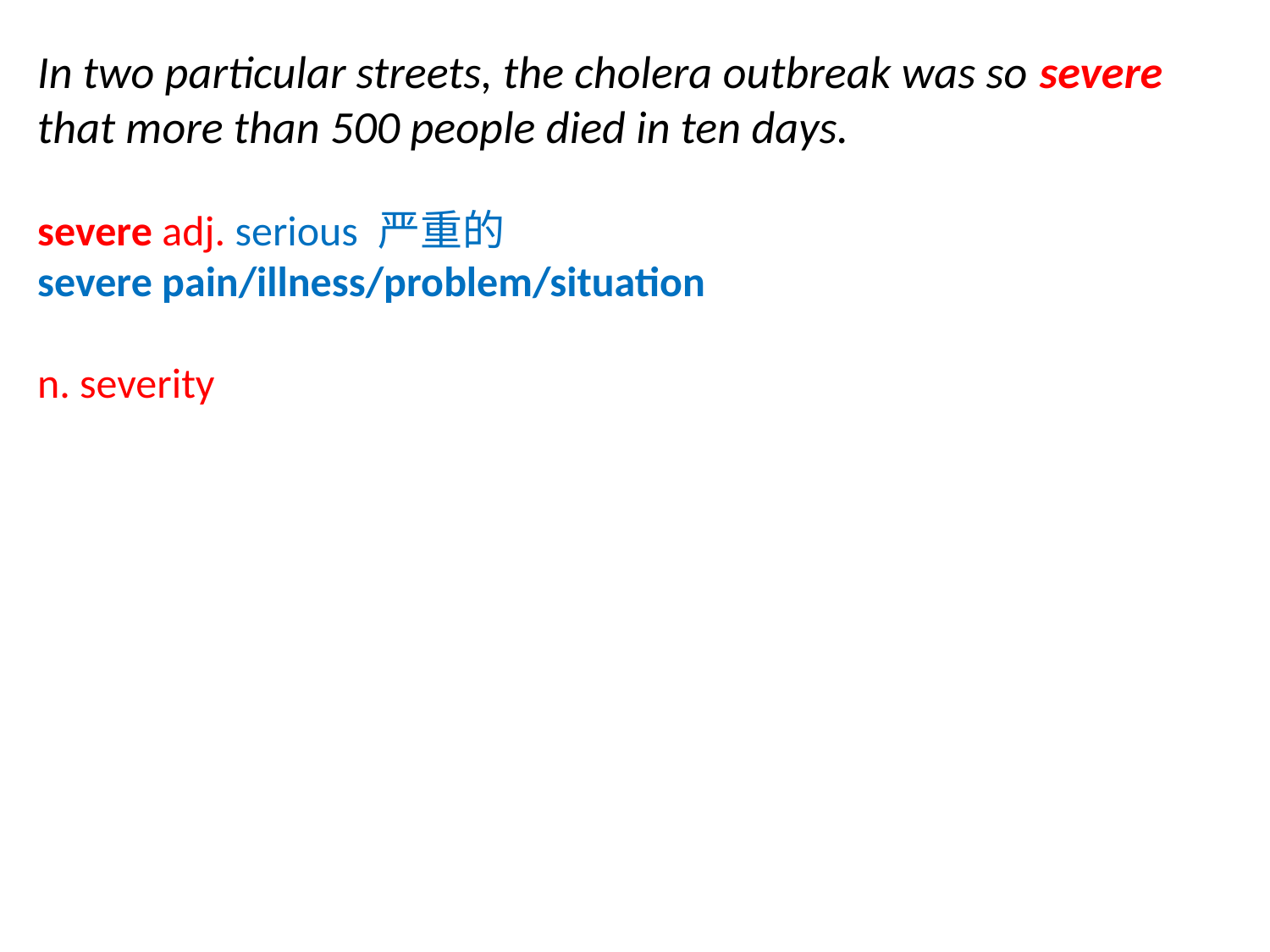

In two particular streets, the cholera outbreak was so severe that more than 500 people died in ten days.

severe adj. serious 严重的
severe pain/illness/problem/situation

n. severity